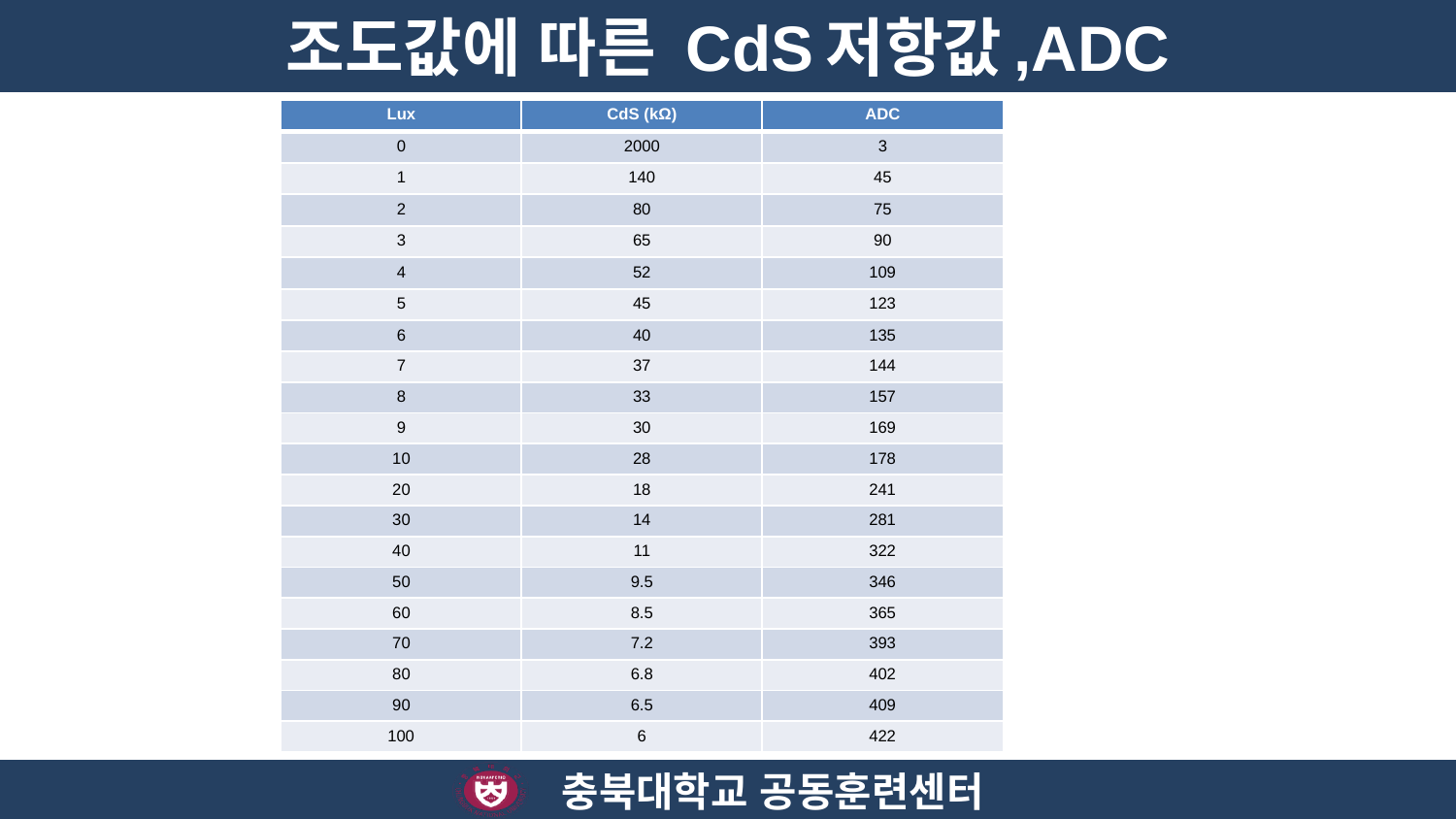

# 조도값에 따른 CdS저항값,ADC
| Lux | CdS (kΩ) | ADC |
| --- | --- | --- |
| 0 | 2000 | 3 |
| 1 | 140 | 45 |
| 2 | 80 | 75 |
| 3 | 65 | 90 |
| 4 | 52 | 109 |
| 5 | 45 | 123 |
| 6 | 40 | 135 |
| 7 | 37 | 144 |
| 8 | 33 | 157 |
| 9 | 30 | 169 |
| 10 | 28 | 178 |
| 20 | 18 | 241 |
| 30 | 14 | 281 |
| 40 | 11 | 322 |
| 50 | 9.5 | 346 |
| 60 | 8.5 | 365 |
| 70 | 7.2 | 393 |
| 80 | 6.8 | 402 |
| 90 | 6.5 | 409 |
| 100 | 6 | 422 |